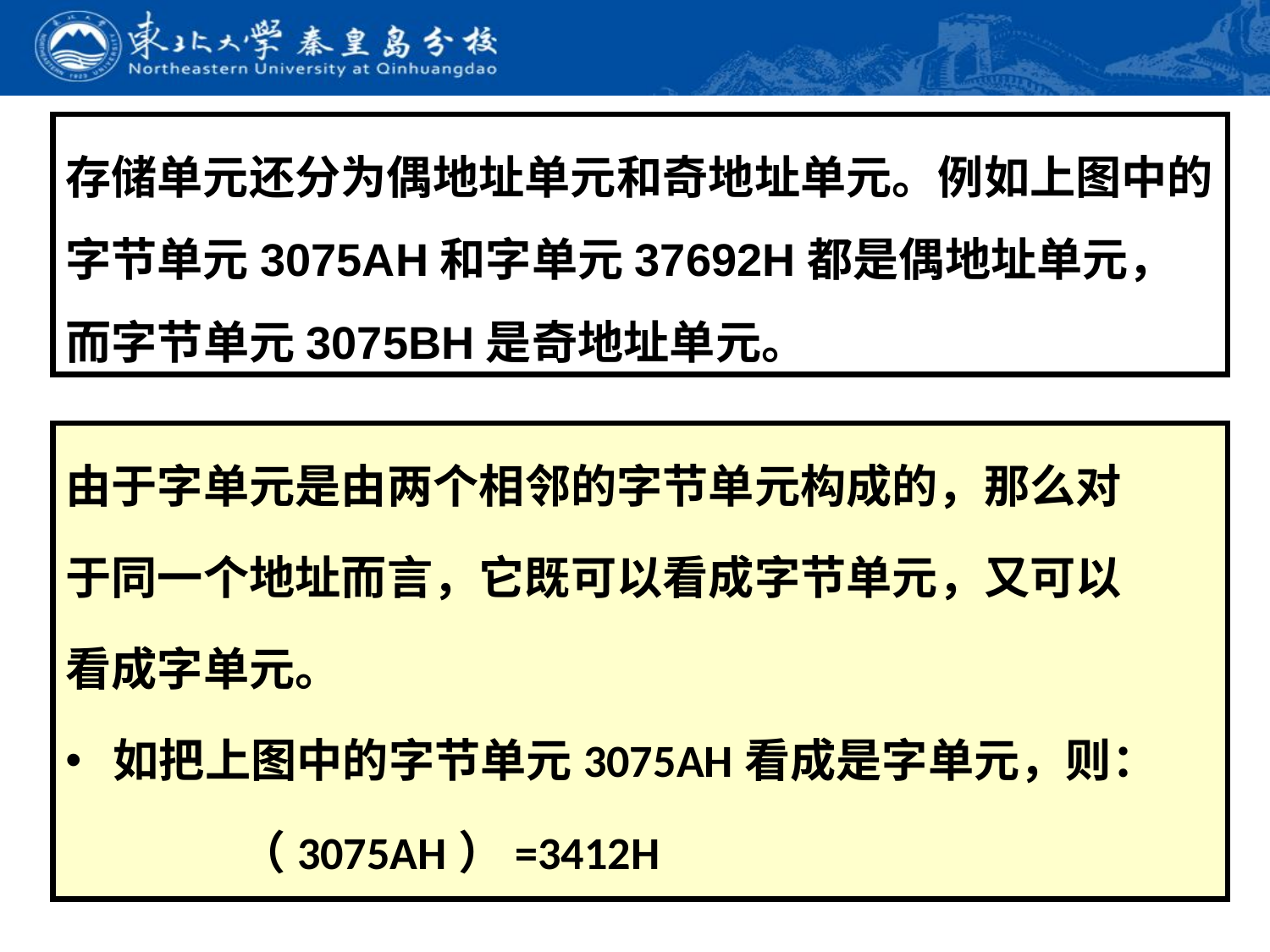

存储单元还分为偶地址单元和奇地址单元。例如上图中的字节单元3075AH和字单元37692H都是偶地址单元，而字节单元3075BH是奇地址单元。
由于字单元是由两个相邻的字节单元构成的，那么对
于同一个地址而言，它既可以看成字节单元，又可以
看成字单元。
如把上图中的字节单元3075AH看成是字单元，则：
		（3075AH）=3412H